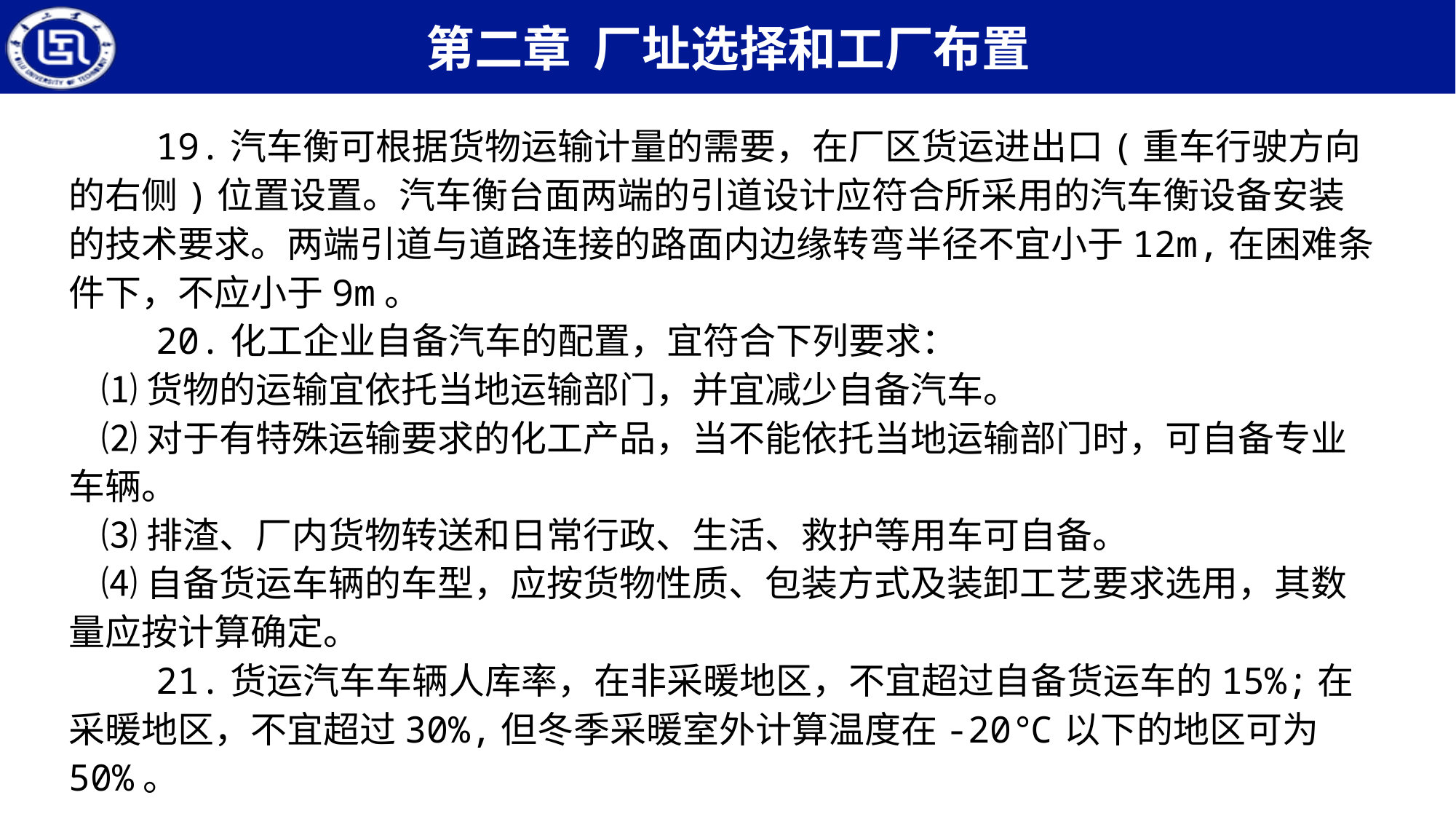

19.汽车衡可根据货物运输计量的需要，在厂区货运进出口(重车行驶方向的右侧)位置设置。汽车衡台面两端的引道设计应符合所采用的汽车衡设备安装的技术要求。两端引道与道路连接的路面内边缘转弯半径不宜小于12m,在困难条件下，不应小于9m。
    20.化工企业自备汽车的配置，宜符合下列要求：
    ⑴货物的运输宜依托当地运输部门，并宜减少自备汽车。
    ⑵对于有特殊运输要求的化工产品，当不能依托当地运输部门时，可自备专业车辆。
    ⑶排渣、厂内货物转送和日常行政、生活、救护等用车可自备。
    ⑷自备货运车辆的车型，应按货物性质、包装方式及装卸工艺要求选用，其数量应按计算确定。
    21.货运汽车车辆人库率，在非采暖地区，不宜超过自备货运车的15%;在采暖地区，不宜超过30%,但冬季采暖室外计算温度在-20℃以下的地区可为50%。